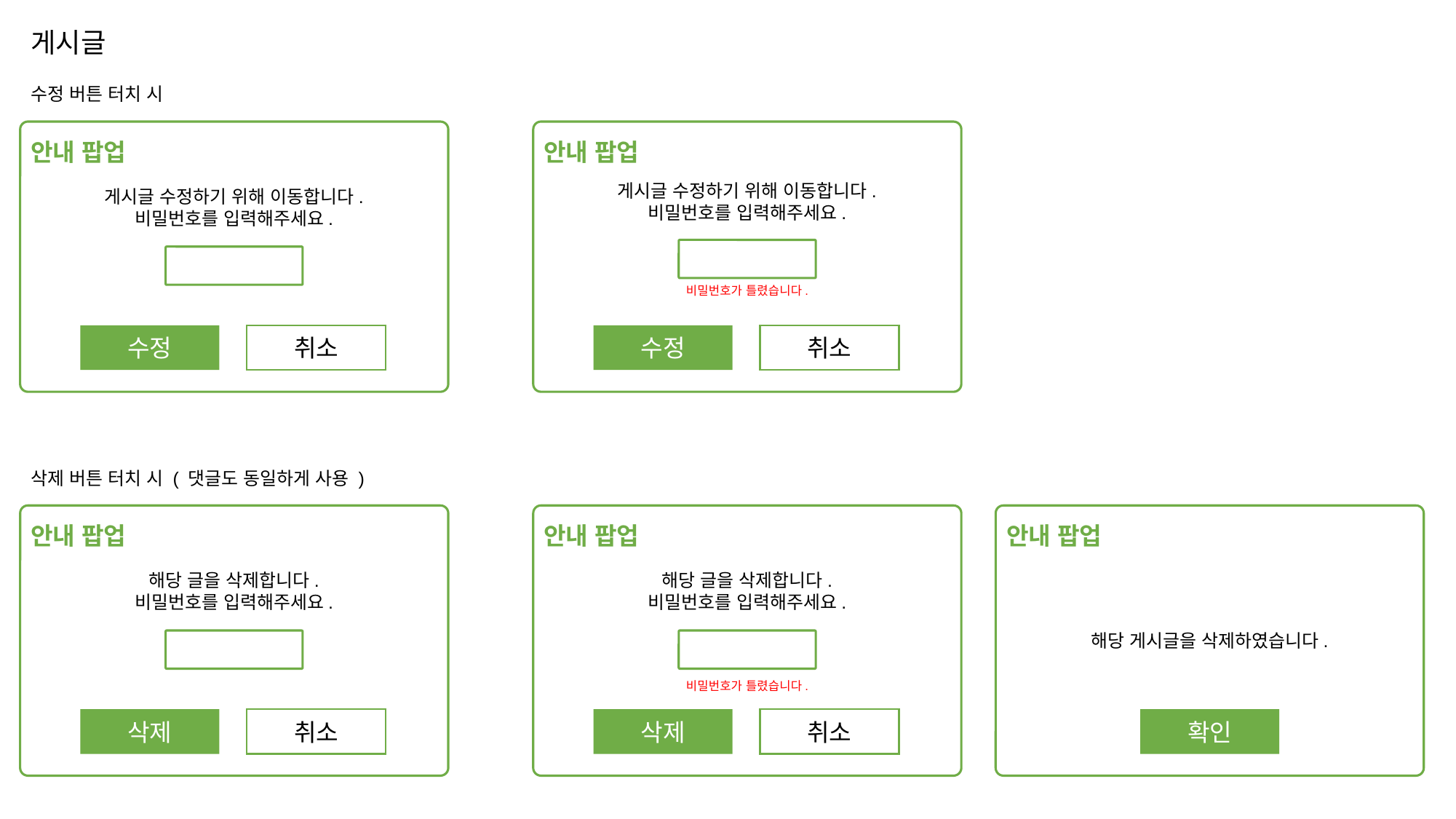

게시글
수정 버튼 터치 시

안내 팝업
안내 팝업
게시글 수정하기 위해 이동합니다.
비밀번호를 입력해주세요.
게시글 수정하기 위해 이동합니다.
비밀번호를 입력해주세요.

비밀번호가 틀렸습니다.
수정
취소
수정
취소
삭제 버튼 터치 시 ( 댓글도 동일하게 사용 )

안내 팝업
안내 팝업
안내 팝업
해당 글을 삭제합니다.
비밀번호를 입력해주세요.
해당 글을 삭제합니다.
비밀번호를 입력해주세요.
해당 게시글을 삭제하였습니다.

비밀번호가 틀렸습니다.
삭제
취소
삭제
취소
확인